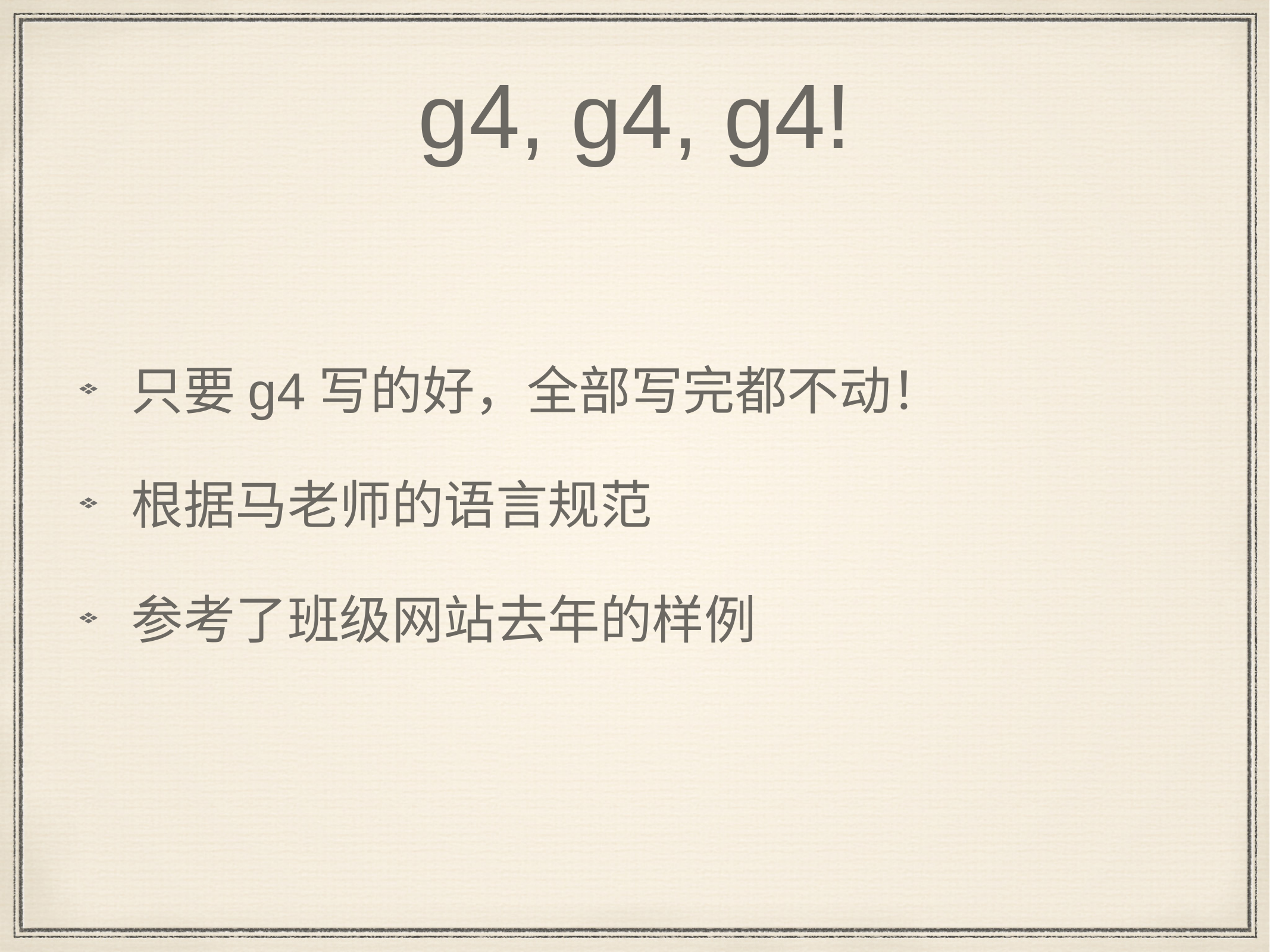

# g4, g4, g4!
只要g4写的好，全部写完都不动！
根据马老师的语言规范
参考了班级网站去年的样例